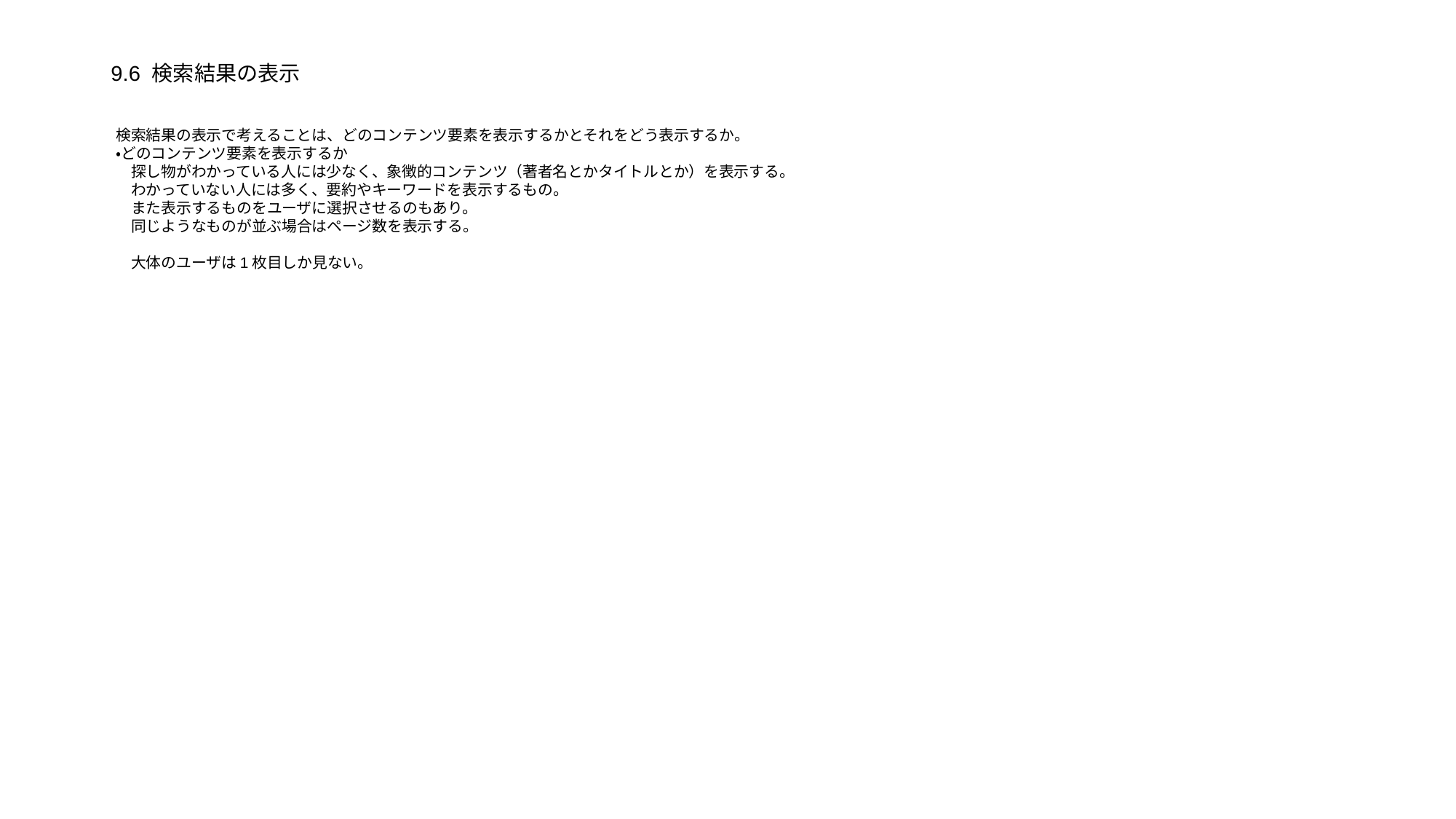

# 9.6 検索結果の表示
検索結果の表示で考えることは、どのコンテンツ要素を表示するかとそれをどう表示するか。
・どのコンテンツ要素を表示するか
　探し物がわかっている人には少なく、象徴的コンテンツ（著者名とかタイトルとか）を表示する。
　わかっていない人には多く、要約やキーワードを表示するもの。
　また表示するものをユーザに選択させるのもあり。
　同じようなものが並ぶ場合はページ数を表示する。

　大体のユーザは1枚目しか見ない。